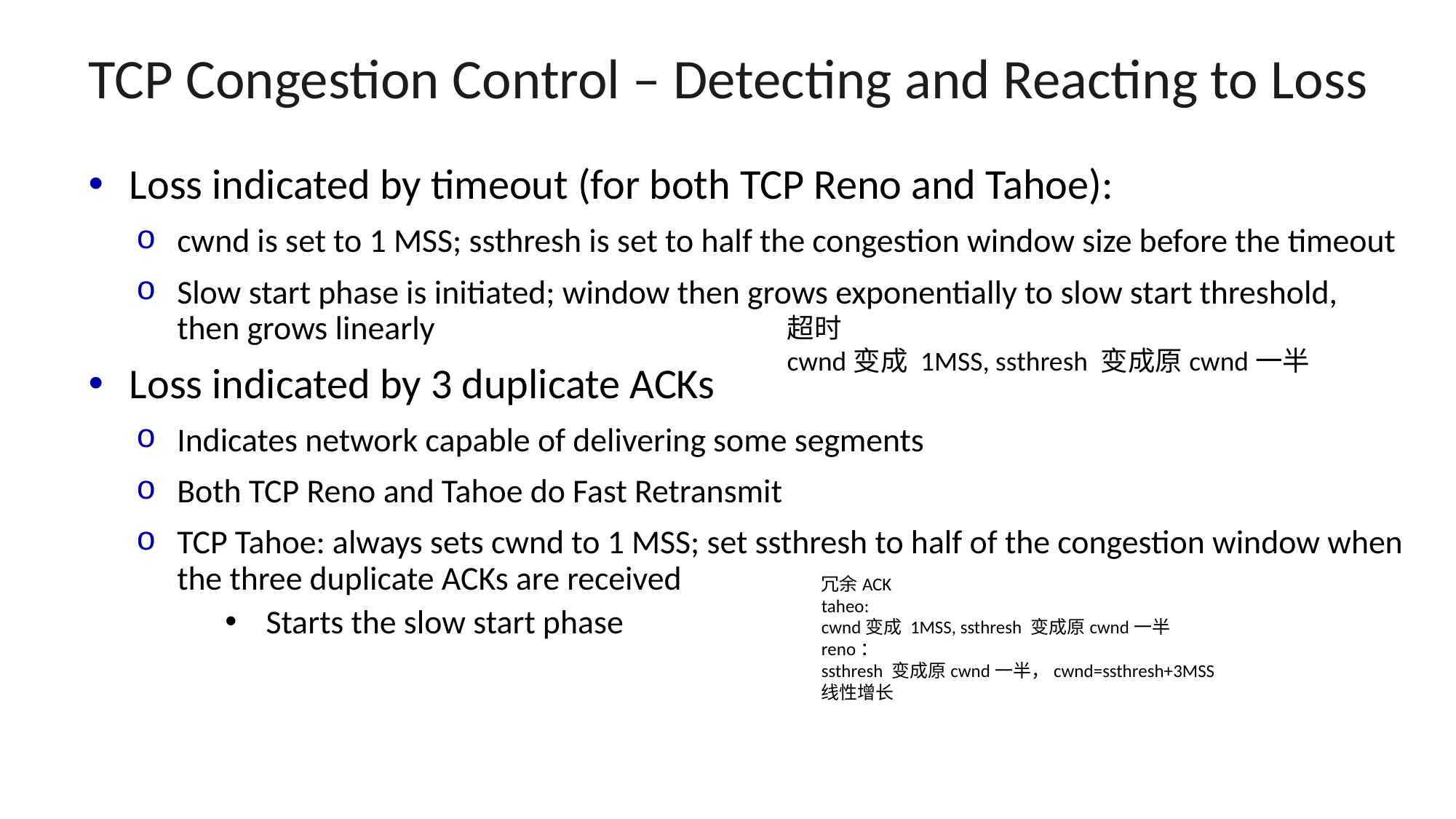

# TCP Congestion Control – Detecting and Reacting to Loss
Loss indicated by timeout (for both TCP Reno and Tahoe):
cwnd is set to 1 MSS; ssthresh is set to half the congestion window size before the timeout
Slow start phase is initiated; window then grows exponentially to slow start threshold, then grows linearly
Loss indicated by 3 duplicate ACKs
Indicates network capable of delivering some segments
Both TCP Reno and Tahoe do Fast Retransmit
TCP Tahoe: always sets cwnd to 1 MSS; set ssthresh to half of the congestion window when the three duplicate ACKs are received
Starts the slow start phase
超时
cwnd变成 1MSS, ssthresh 变成原cwnd一半
冗余ACK
taheo:
cwnd变成 1MSS, ssthresh 变成原cwnd一半
reno：
ssthresh 变成原cwnd一半，cwnd=ssthresh+3MSS
线性增长